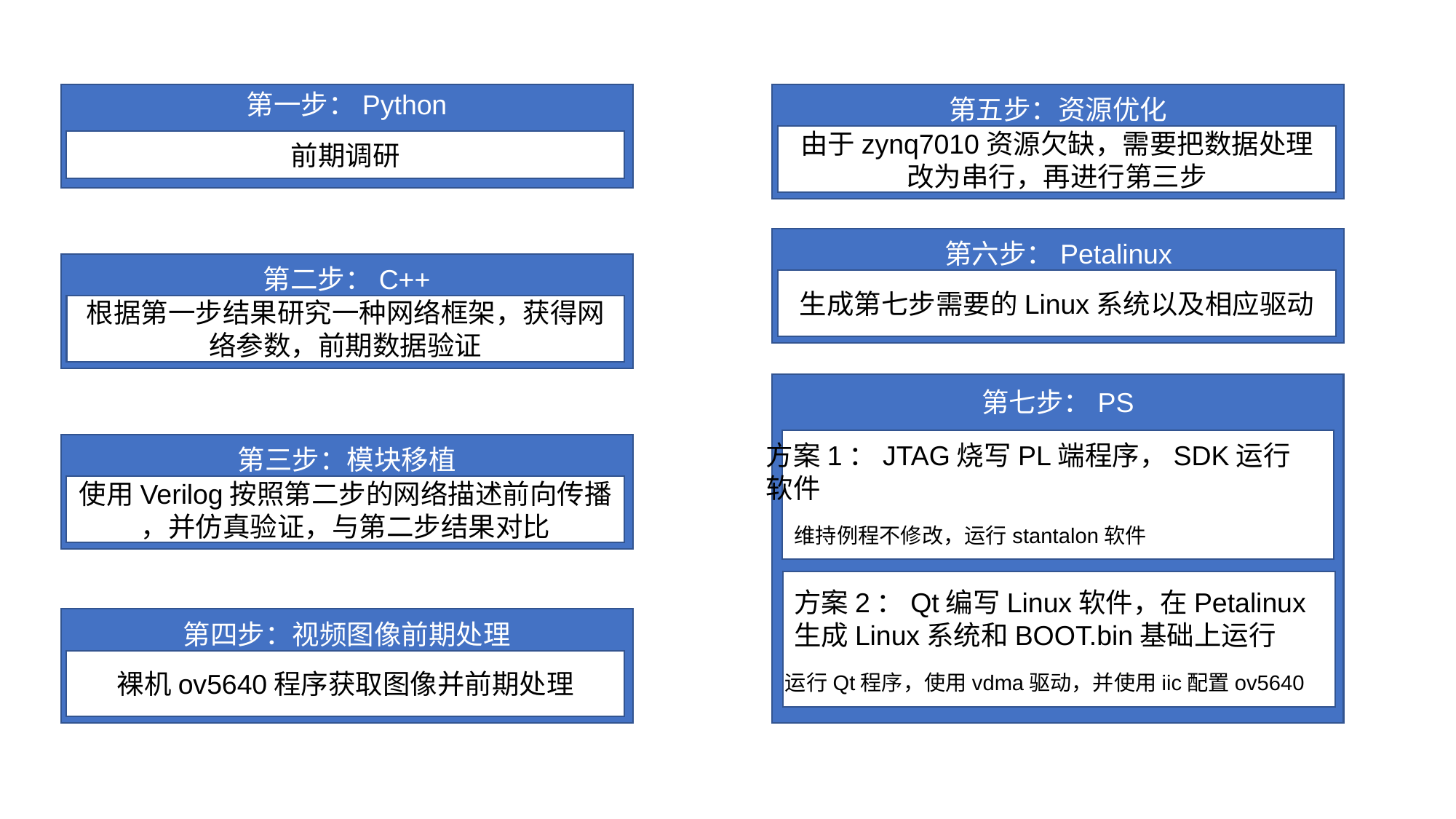

第一步：Python

第五步：资源优化

由于zynq7010资源欠缺，需要把数据处理改为串行，再进行第三步
前期调研
第六步：Petalinux

第二步：C++

生成第七步需要的Linux系统以及相应驱动
根据第一步结果研究一种网络框架，获得网络参数，前期数据验证
第七步：PS

方案1：JTAG烧写PL端程序，SDK运行
软件
第三步：模块移植

使用Verilog按照第二步的网络描述前向传播
，并仿真验证，与第二步结果对比
维持例程不修改，运行stantalon软件

方案2：Qt编写Linux软件，在Petalinux
生成Linux系统和BOOT.bin基础上运行
第四步：视频图像前期处理

裸机ov5640程序获取图像并前期处理
运行Qt程序，使用vdma驱动，并使用iic配置ov5640